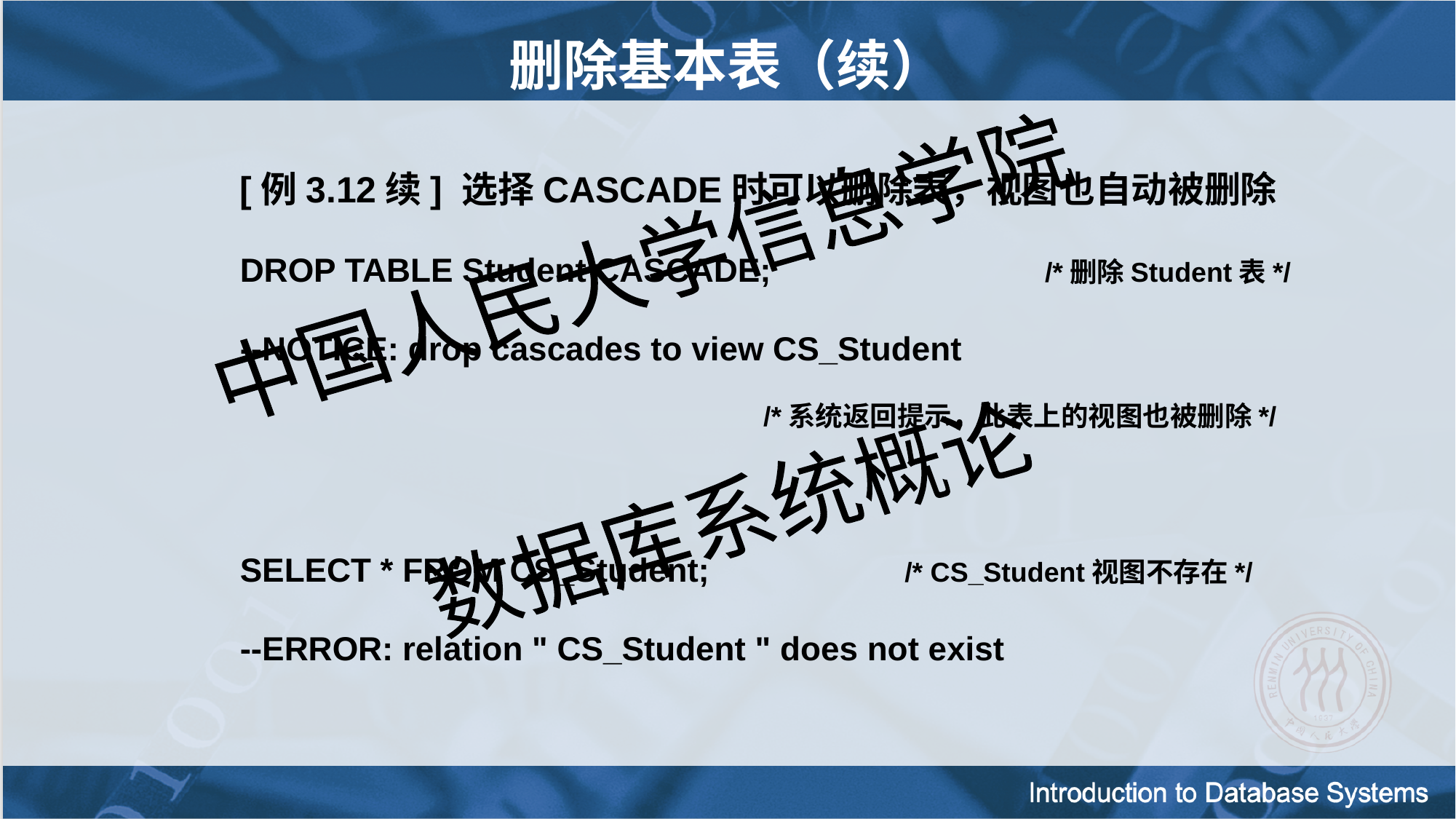

删除基本表（续）
[例3.12续] 选择CASCADE时可以删除表，视图也自动被删除
DROP TABLE Student CASCADE;          	  	/*删除Student表*/
--NOTICE: drop cascades to view CS_Student
                     			      /*系统返回提示，此表上的视图也被删除*/

SELECT * FROM CS_Student;                     /* CS_Student视图不存在*/
--ERROR: relation " CS_Student " does not exist